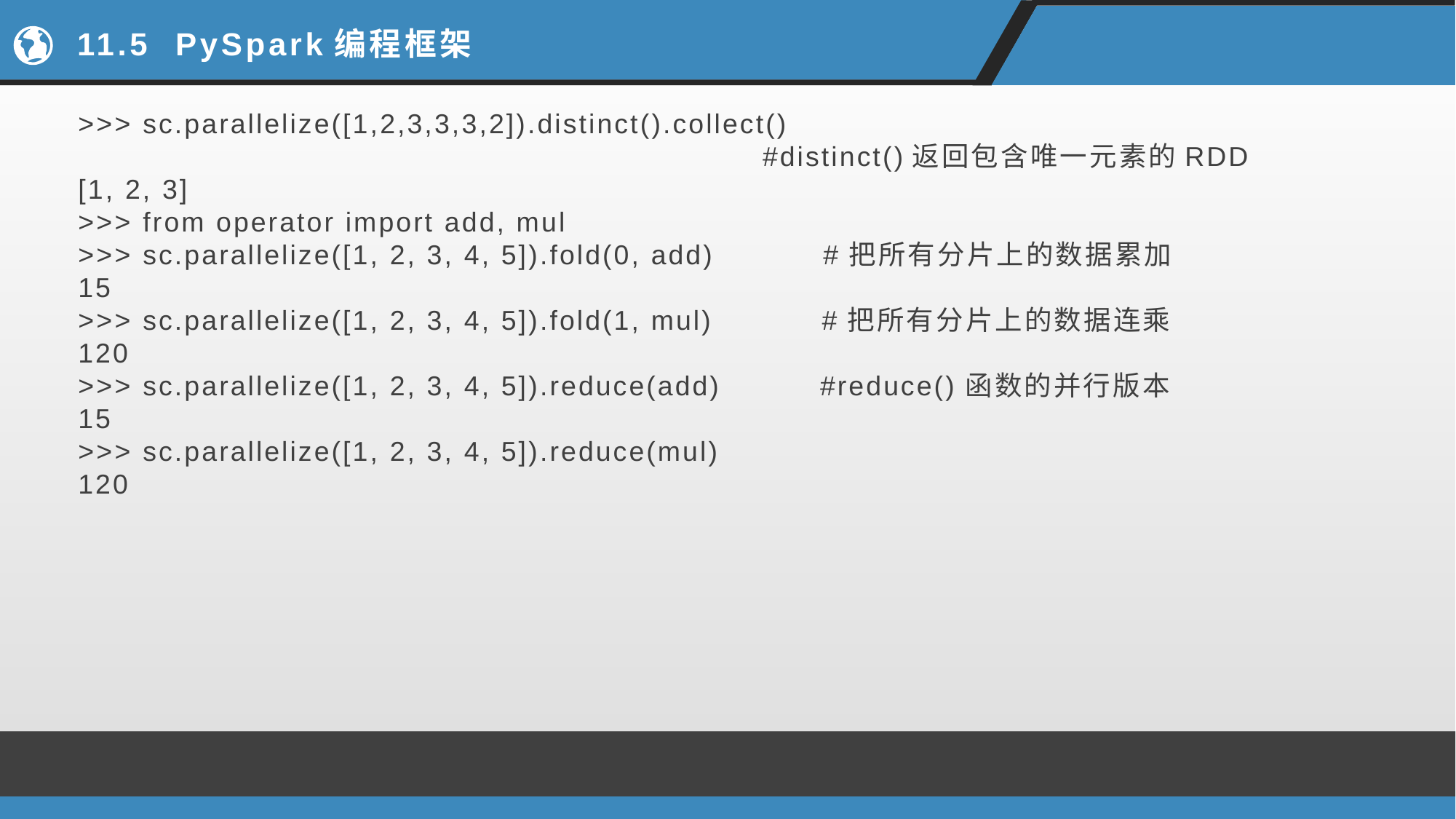

# 11.5  PySpark编程框架

>>> sc.parallelize([1,2,3,3,3,2]).distinct().collect()
                                                                     #distinct()返回包含唯一元素的RDD
[1, 2, 3]
>>> from operator import add, mul
>>> sc.parallelize([1, 2, 3, 4, 5]).fold(0, add)           #把所有分片上的数据累加
15
>>> sc.parallelize([1, 2, 3, 4, 5]).fold(1, mul)           #把所有分片上的数据连乘
120
>>> sc.parallelize([1, 2, 3, 4, 5]).reduce(add)          #reduce()函数的并行版本
15
>>> sc.parallelize([1, 2, 3, 4, 5]).reduce(mul)
120